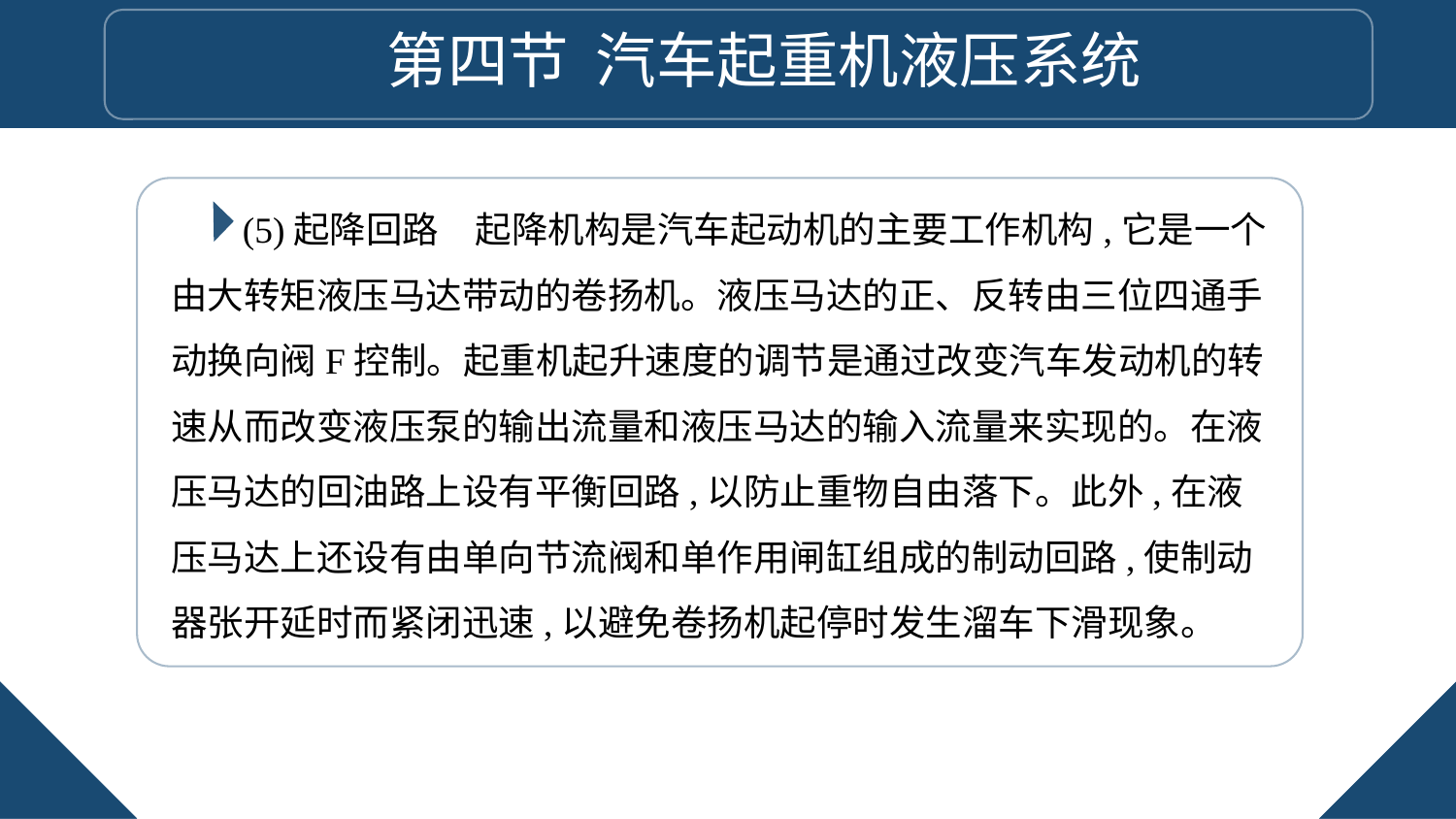

第四节  汽车起重机液压系统

(5)起降回路　起降机构是汽车起动机的主要工作机构,它是一个由大转矩液压马达带动的卷扬机。液压马达的正、反转由三位四通手动换向阀F控制。起重机起升速度的调节是通过改变汽车发动机的转速从而改变液压泵的输出流量和液压马达的输入流量来实现的。在液压马达的回油路上设有平衡回路,以防止重物自由落下。此外,在液压马达上还设有由单向节流阀和单作用闸缸组成的制动回路,使制动器张开延时而紧闭迅速,以避免卷扬机起停时发生溜车下滑现象。